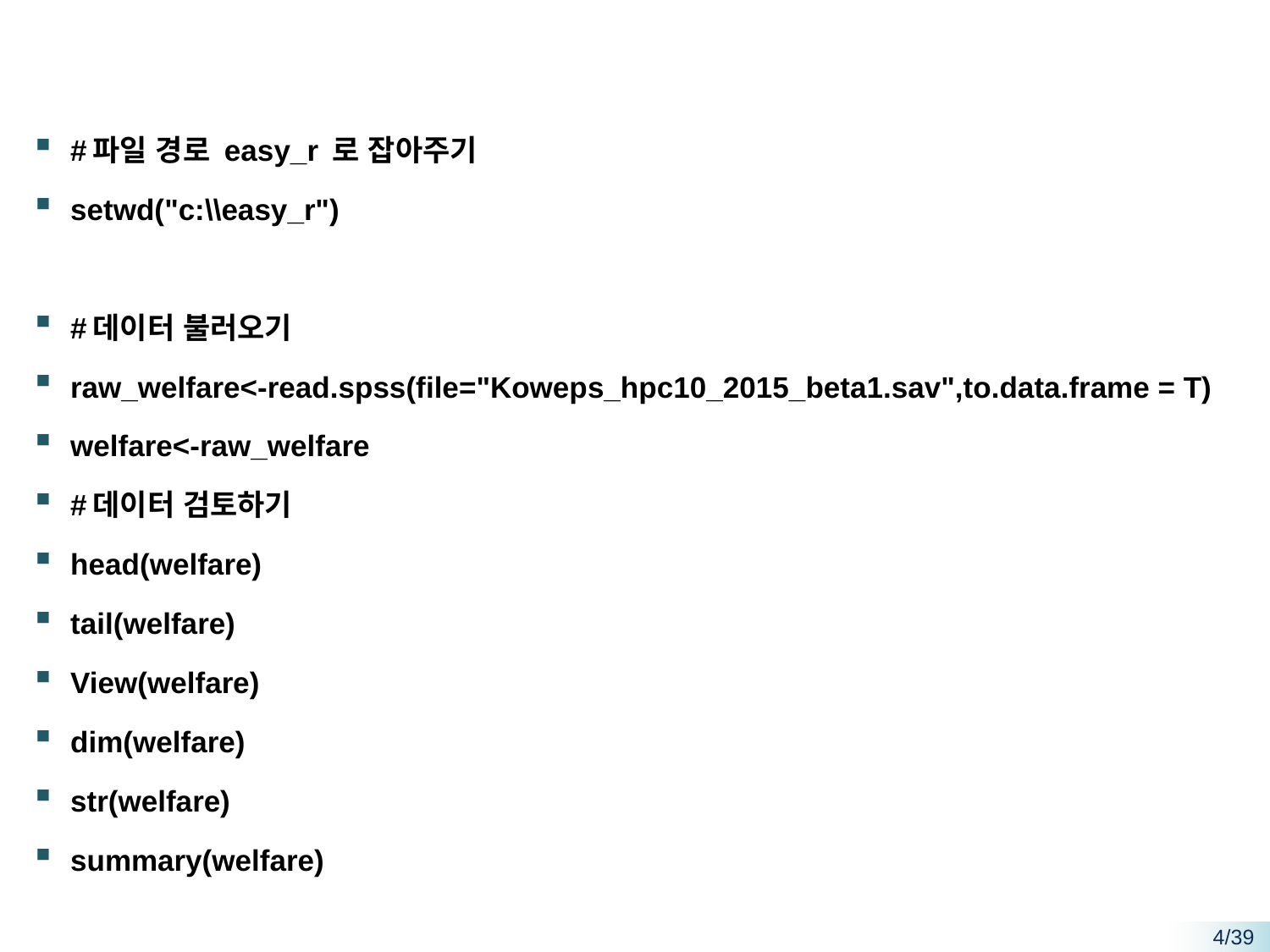

#파일 경로 easy_r 로 잡아주기
setwd("c:\\easy_r")

#데이터 불러오기
raw_welfare<-read.spss(file="Koweps_hpc10_2015_beta1.sav",to.data.frame = T)
welfare<-raw_welfare
#데이터 검토하기
head(welfare)
tail(welfare)
View(welfare)
dim(welfare)
str(welfare)
summary(welfare)